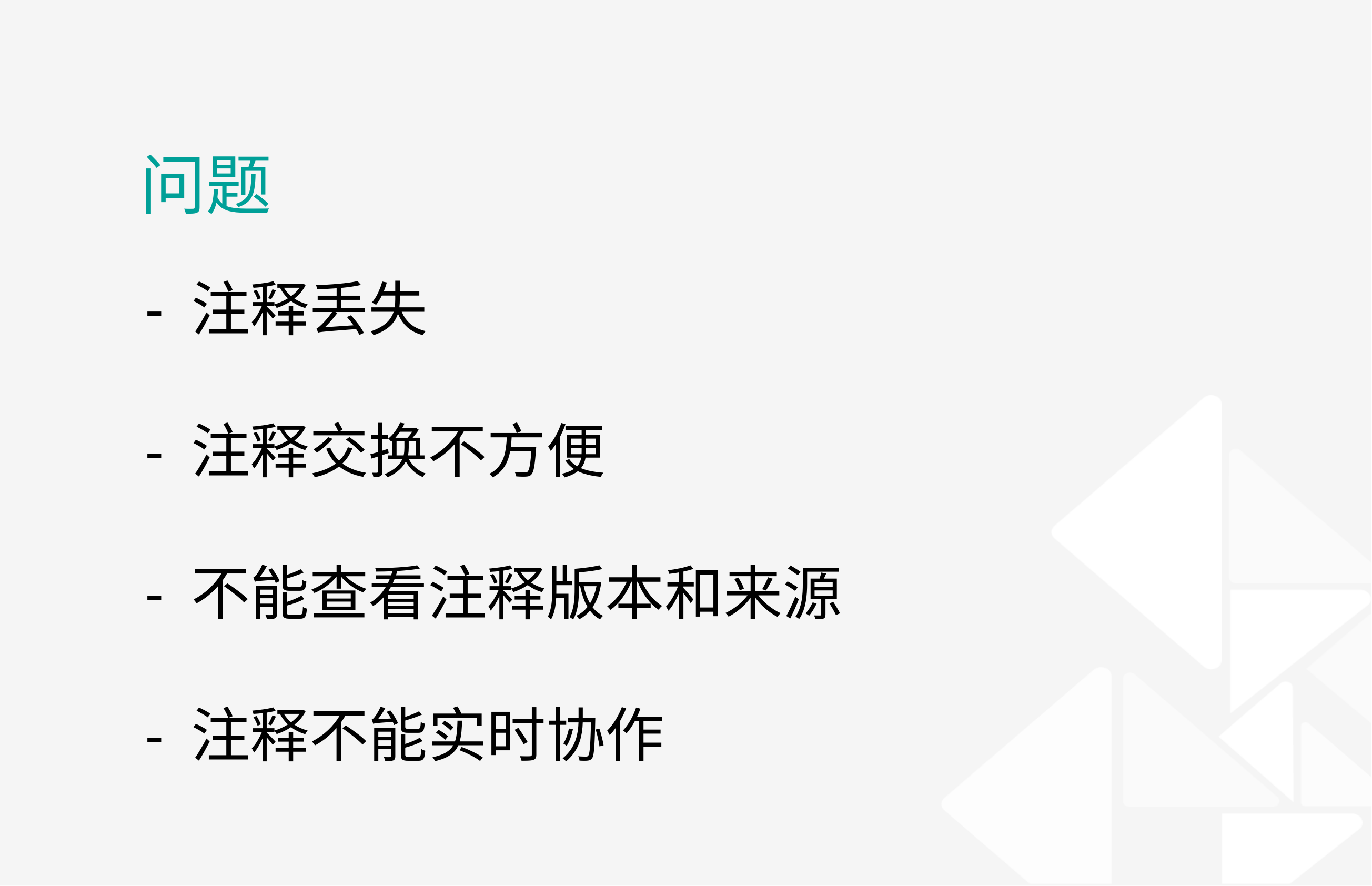

问题
- 注释丢失

- 注释交换不方便

- 不能查看注释版本和来源

- 注释不能实时协作